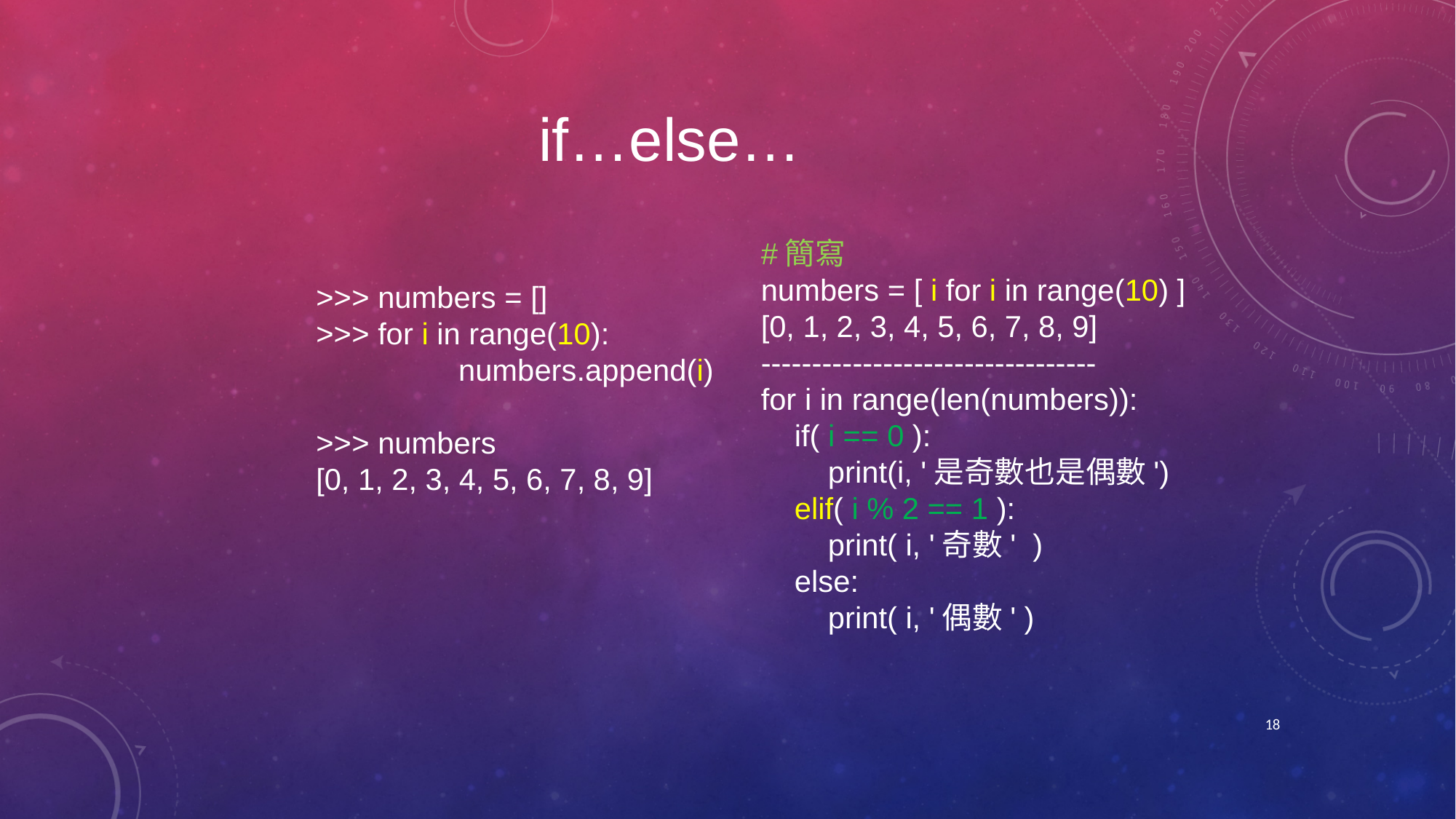

if…else…
#簡寫
numbers = [ i for i in range(10) ]
[0, 1, 2, 3, 4, 5, 6, 7, 8, 9]
---------------------------------
for i in range(len(numbers)):
    if( i == 0 ):
        print(i, '是奇數也是偶數')
    elif( i % 2 == 1 ):
        print( i, '奇數'  )
    else:
        print( i, '偶數' )
>>> numbers = []
>>> for i in range(10):
                 numbers.append(i)

>>> numbers
[0, 1, 2, 3, 4, 5, 6, 7, 8, 9]
18